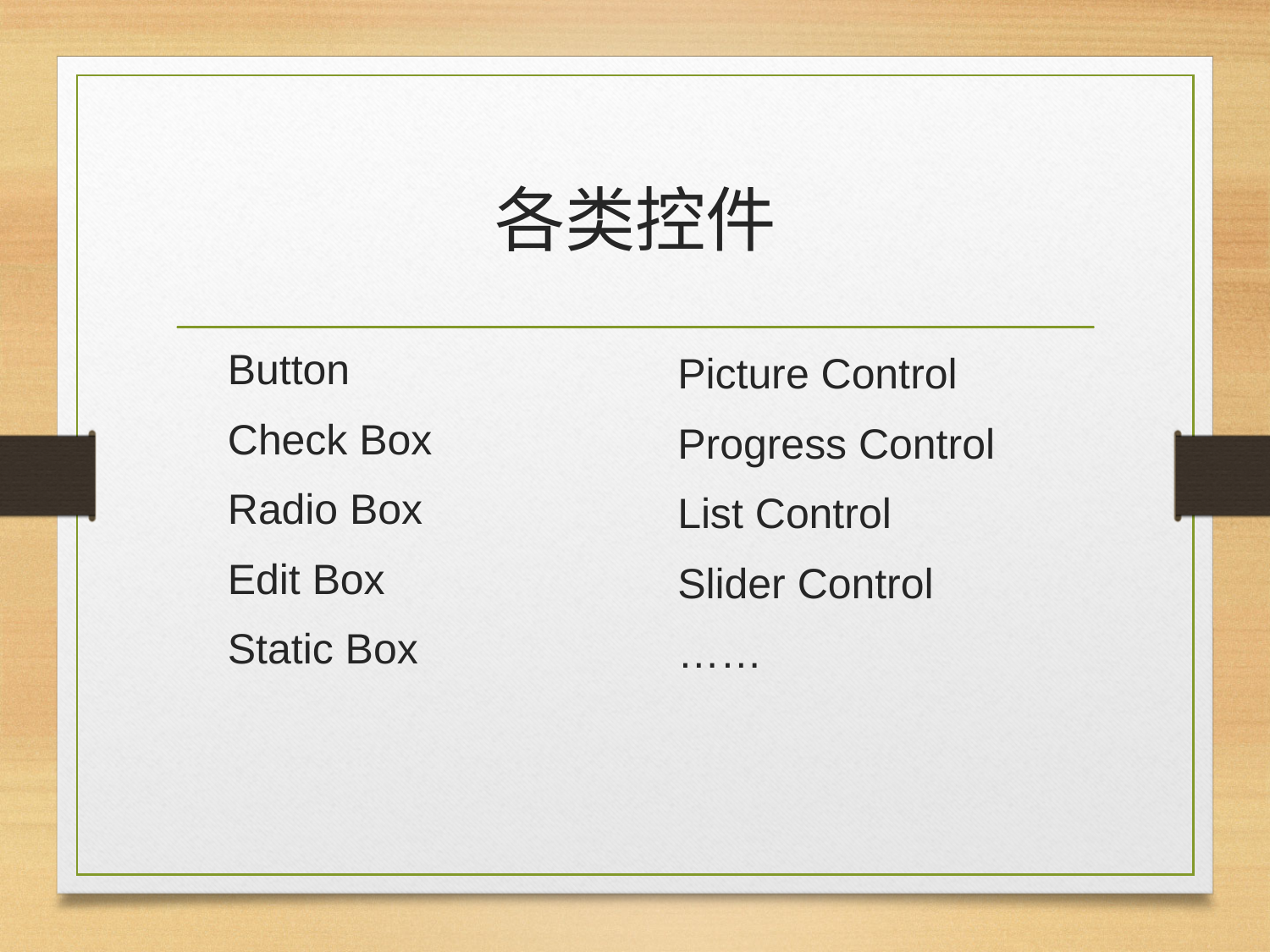

# 各类控件
Button
Check Box
Radio Box
Edit Box
Static Box
Picture Control
Progress Control
List Control
Slider Control
……